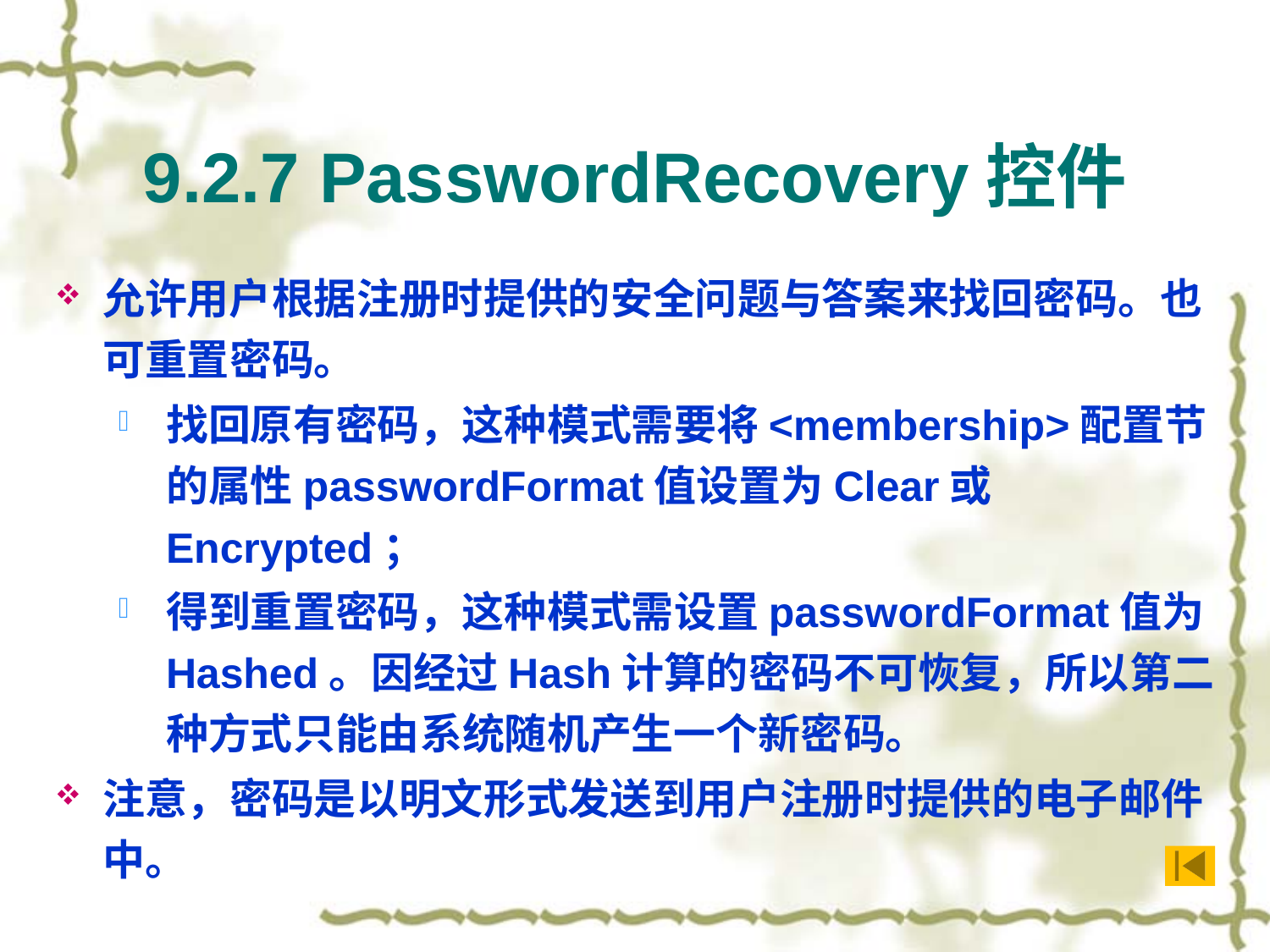

# 9.2.7 PasswordRecovery控件
允许用户根据注册时提供的安全问题与答案来找回密码。也可重置密码。
找回原有密码，这种模式需要将<membership>配置节的属性passwordFormat值设置为Clear或Encrypted；
得到重置密码，这种模式需设置passwordFormat值为Hashed。因经过Hash计算的密码不可恢复，所以第二种方式只能由系统随机产生一个新密码。
注意，密码是以明文形式发送到用户注册时提供的电子邮件中。